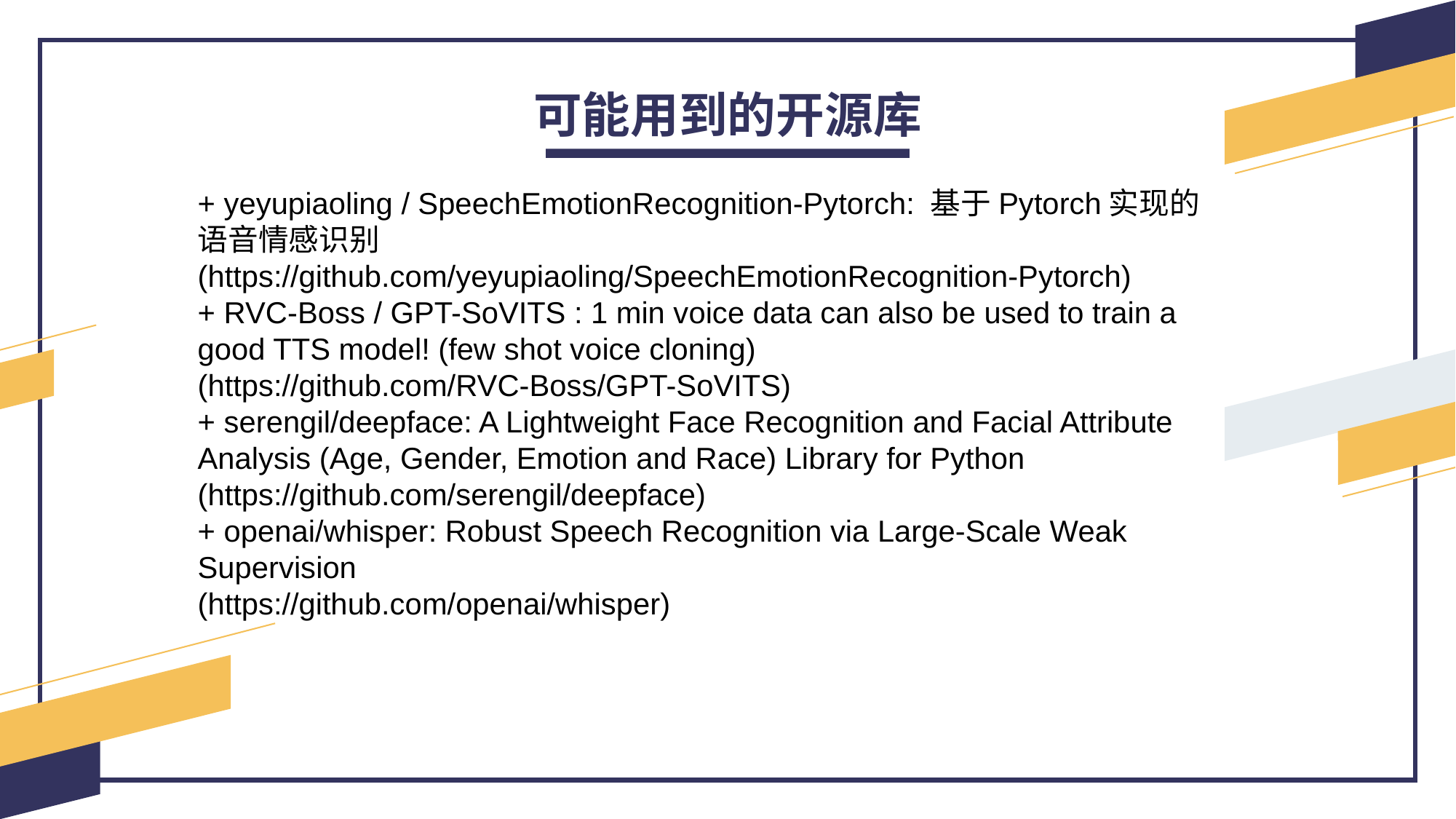

可能用到的开源库

+ yeyupiaoling / SpeechEmotionRecognition-Pytorch: 基于Pytorch实现的语音情感识别
(https://github.com/yeyupiaoling/SpeechEmotionRecognition-Pytorch)
+ RVC-Boss / GPT-SoVITS : 1 min voice data can also be used to train a good TTS model! (few shot voice cloning)
(https://github.com/RVC-Boss/GPT-SoVITS)
+ serengil/deepface: A Lightweight Face Recognition and Facial Attribute Analysis (Age, Gender, Emotion and Race) Library for Python
(https://github.com/serengil/deepface)
+ openai/whisper: Robust Speech Recognition via Large-Scale Weak Supervision
(https://github.com/openai/whisper)